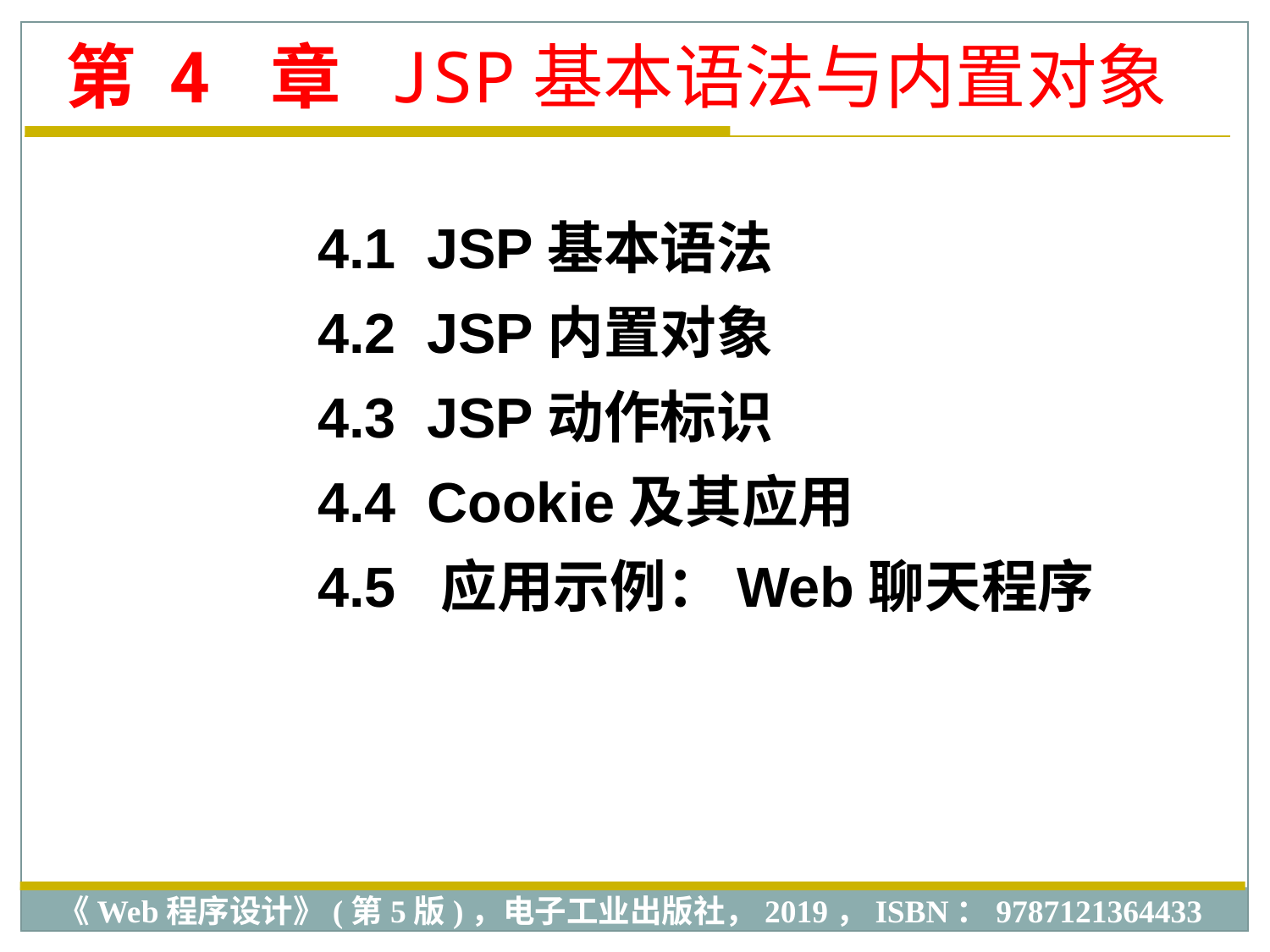

第 4 章  JSP基本语法与内置对象
4.1  JSP基本语法
4.2  JSP内置对象
4.3  JSP动作标识
4.4  Cookie及其应用
4.5  应用示例：Web聊天程序